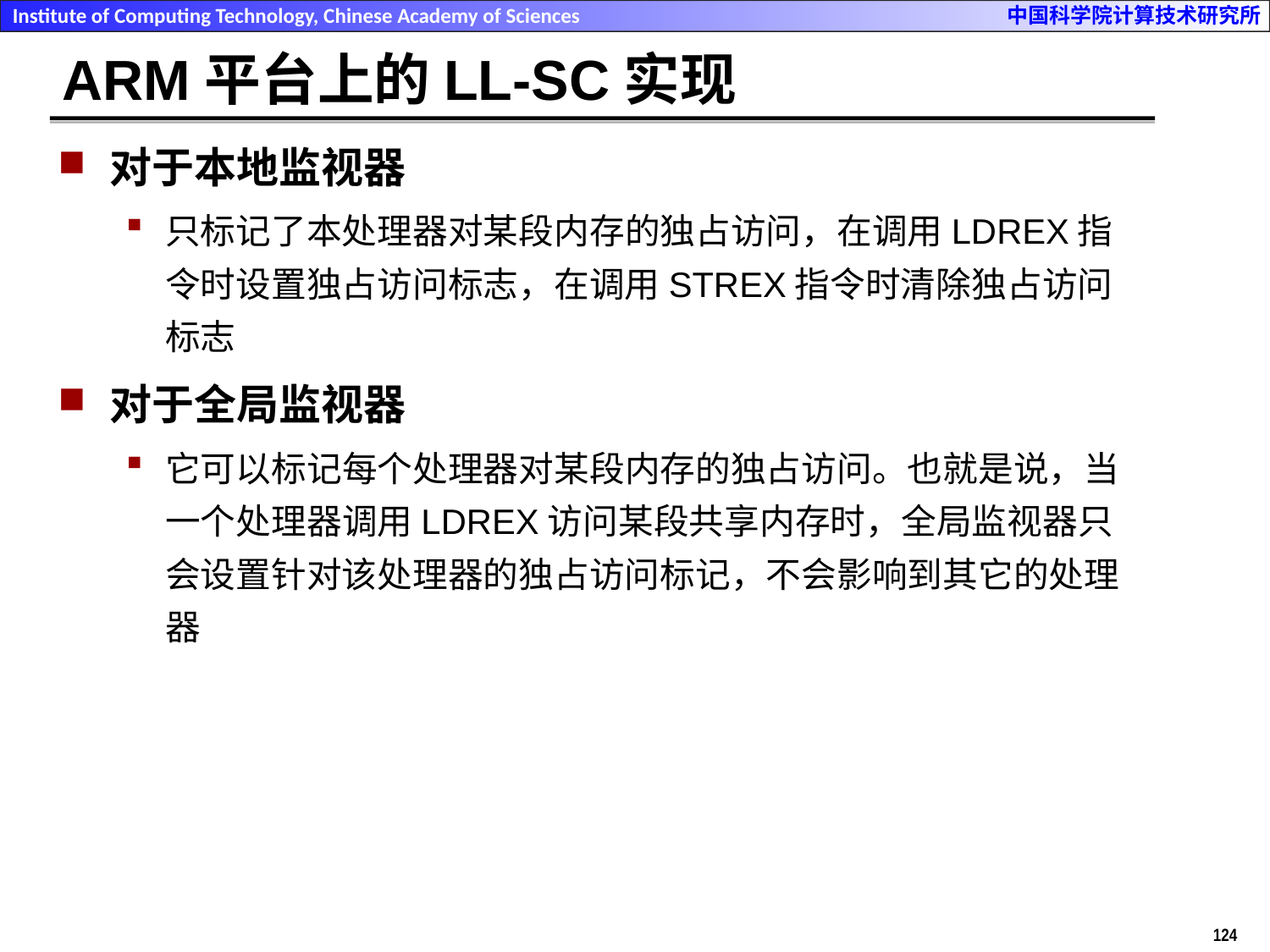

# ARM平台上的LL-SC实现
对于本地监视器
只标记了本处理器对某段内存的独占访问，在调用LDREX指令时设置独占访问标志，在调用STREX指令时清除独占访问标志
对于全局监视器
它可以标记每个处理器对某段内存的独占访问。也就是说，当一个处理器调用LDREX访问某段共享内存时，全局监视器只会设置针对该处理器的独占访问标记，不会影响到其它的处理器